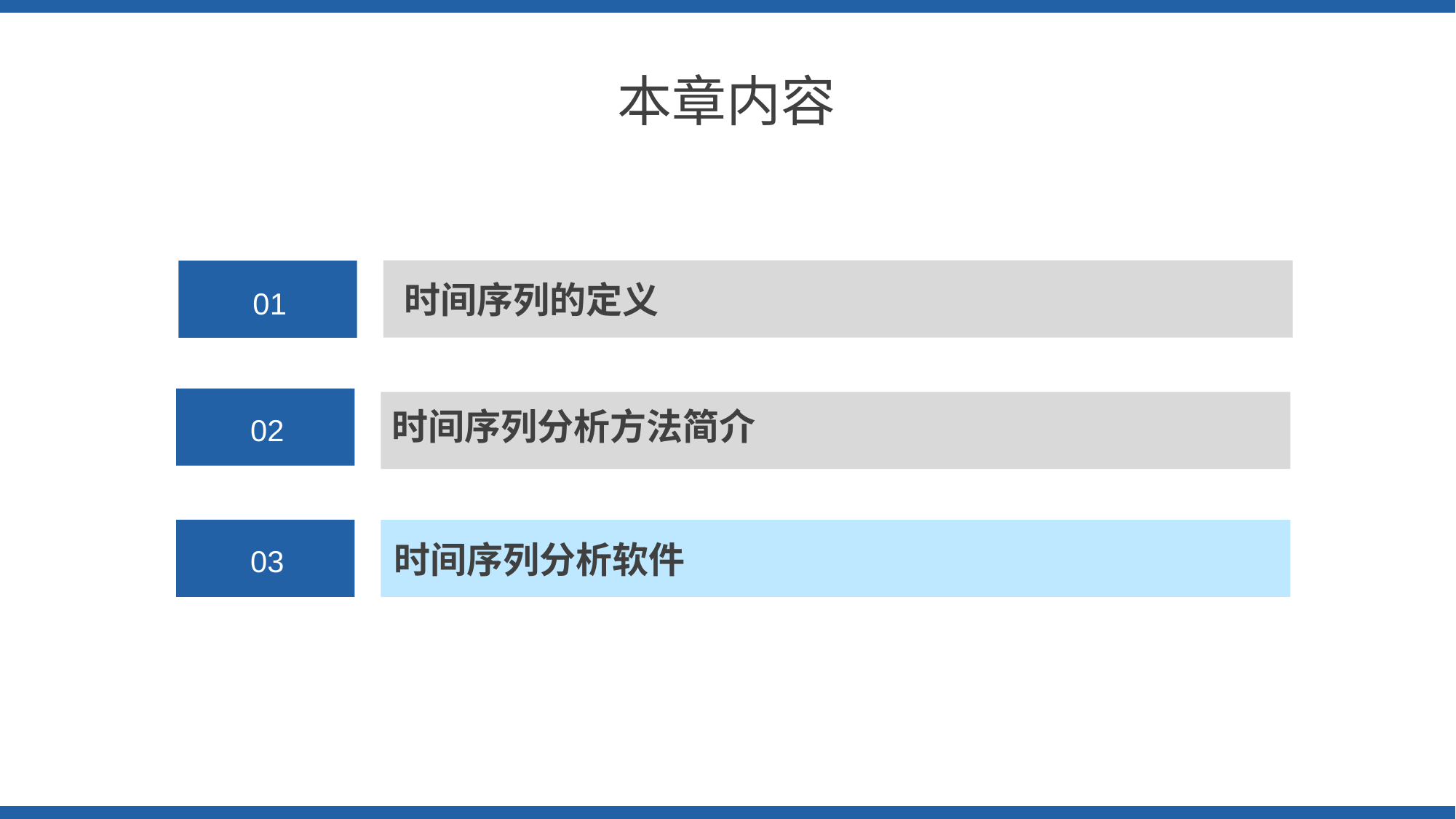

本章内容

01
时间序列的定义

02
时间序列分析方法简介

03
时间序列分析软件